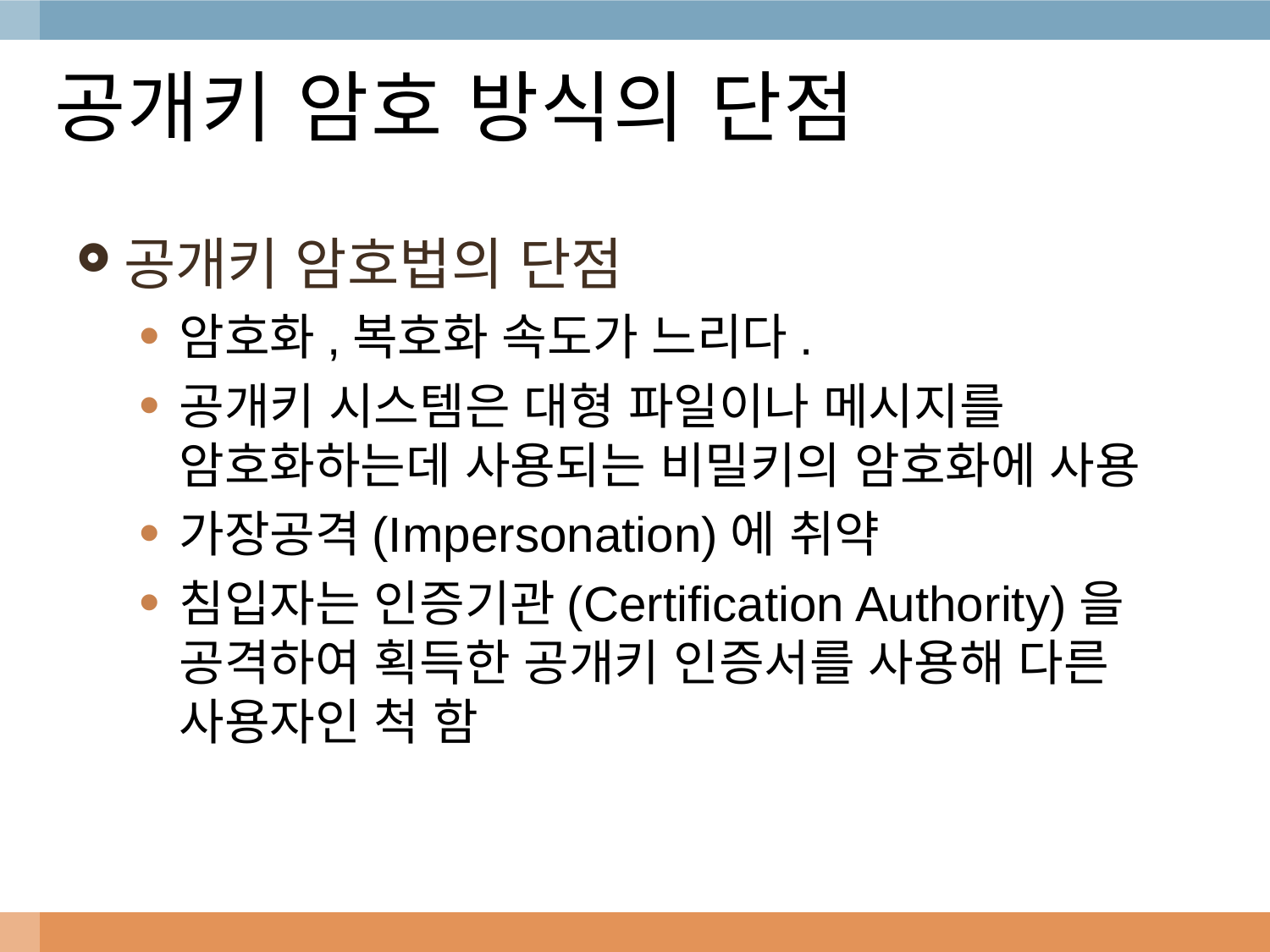

# 공개키 암호 방식의 단점
공개키 암호법의 단점
암호화,복호화 속도가 느리다.
공개키 시스템은 대형 파일이나 메시지를 암호화하는데 사용되는 비밀키의 암호화에 사용
가장공격(Impersonation)에 취약
침입자는 인증기관(Certification Authority)을 공격하여 획득한 공개키 인증서를 사용해 다른 사용자인 척 함